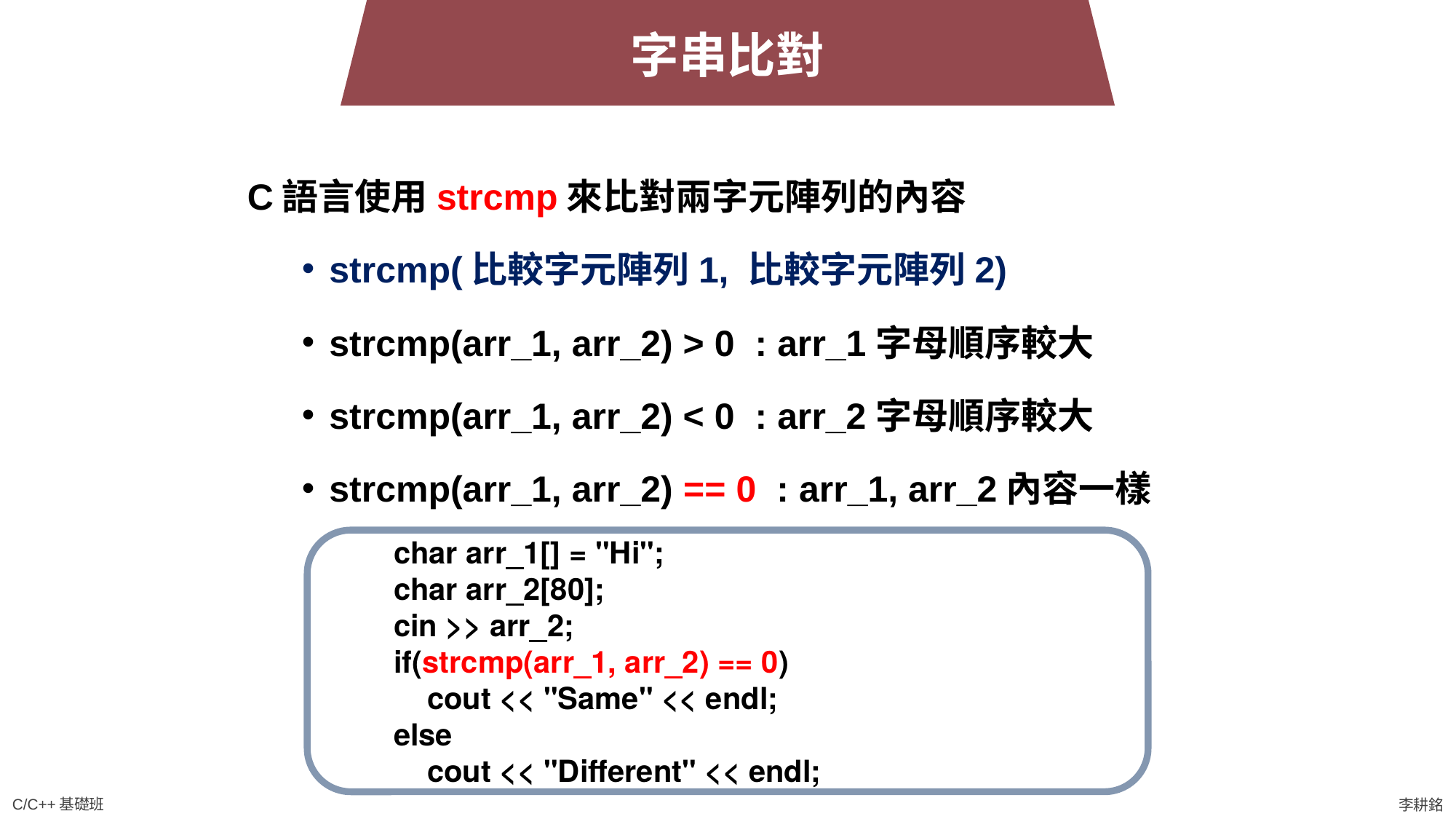

字串比對
C語言使用strcmp來比對兩字元陣列的內容
strcmp(比較字元陣列1, 比較字元陣列2)
strcmp(arr_1, arr_2) > 0  : arr_1字母順序較大
strcmp(arr_1, arr_2) < 0  : arr_2字母順序較大
strcmp(arr_1, arr_2) == 0  : arr_1, arr_2內容一樣
 char arr_1[] = "Hi";
 char arr_2[80];
 cin >> arr_2;
 if(strcmp(arr_1, arr_2) == 0)
     cout << "Same" << endl;
 else
     cout << "Different" << endl;
C/C++基礎班
李耕銘